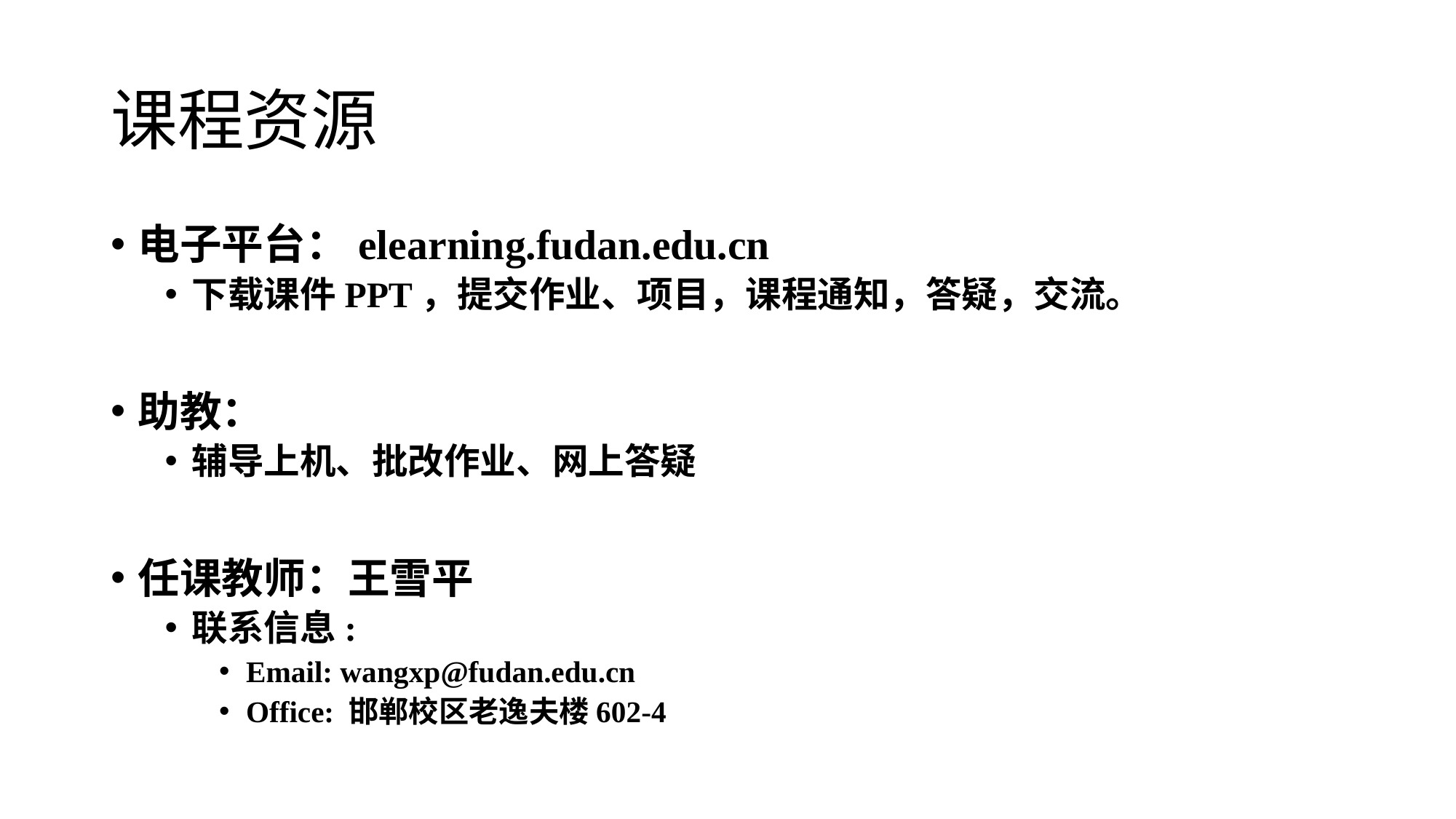

# 课程资源
电子平台：elearning.fudan.edu.cn
下载课件PPT，提交作业、项目，课程通知，答疑，交流。

助教：
辅导上机、批改作业、网上答疑

任课教师：王雪平
联系信息:
Email: wangxp@fudan.edu.cn
Office: 邯郸校区老逸夫楼602-4